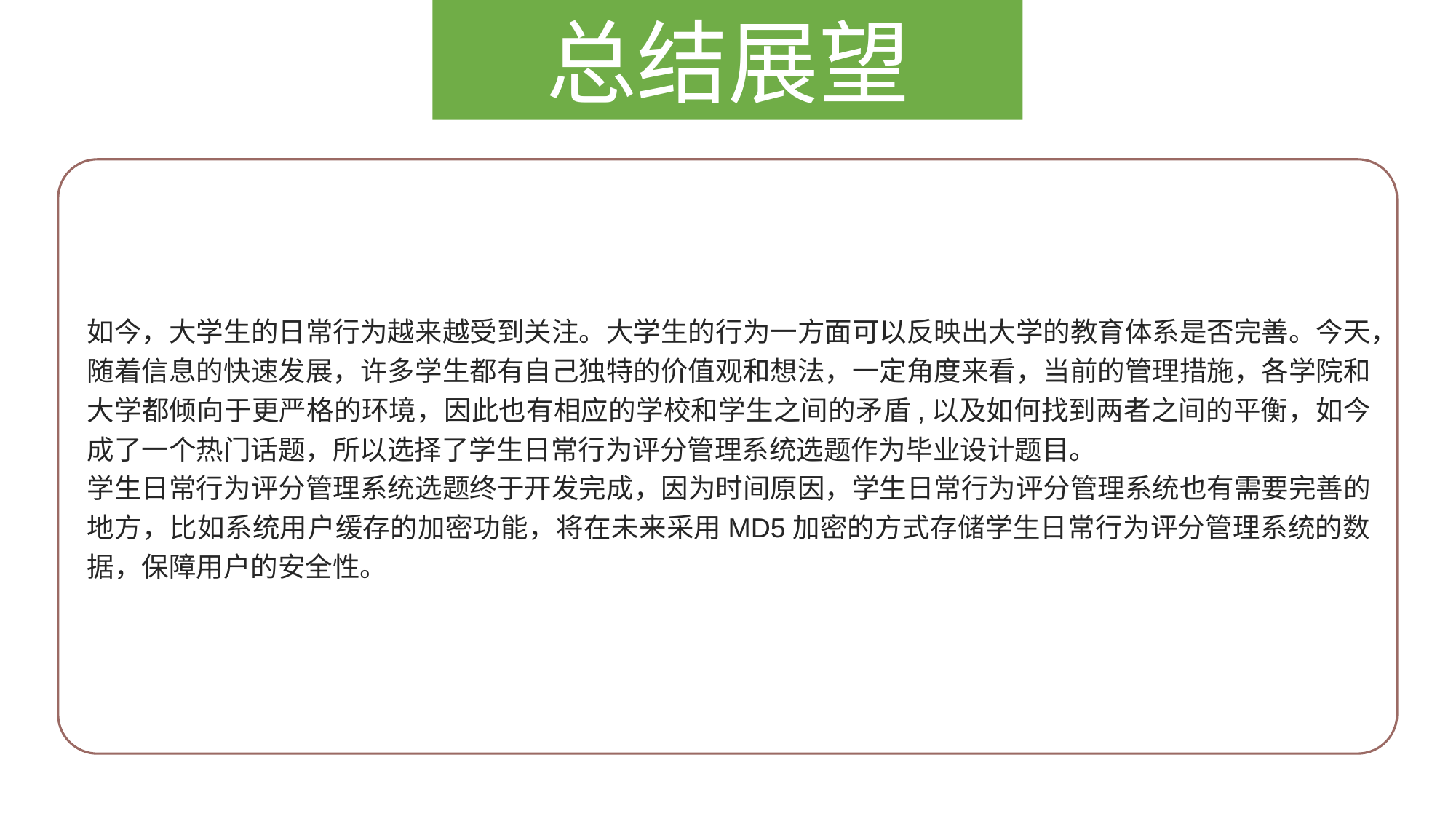

总结展望

如今，大学生的日常行为越来越受到关注。大学生的行为一方面可以反映出大学的教育体系是否完善。今天，随着信息的快速发展，许多学生都有自己独特的价值观和想法，一定角度来看，当前的管理措施，各学院和大学都倾向于更严格的环境，因此也有相应的学校和学生之间的矛盾,以及如何找到两者之间的平衡，如今成了一个热门话题，所以选择了学生日常行为评分管理系统选题作为毕业设计题目。
学生日常行为评分管理系统选题终于开发完成，因为时间原因，学生日常行为评分管理系统也有需要完善的地方，比如系统用户缓存的加密功能，将在未来采用MD5加密的方式存储学生日常行为评分管理系统的数据，保障用户的安全性。